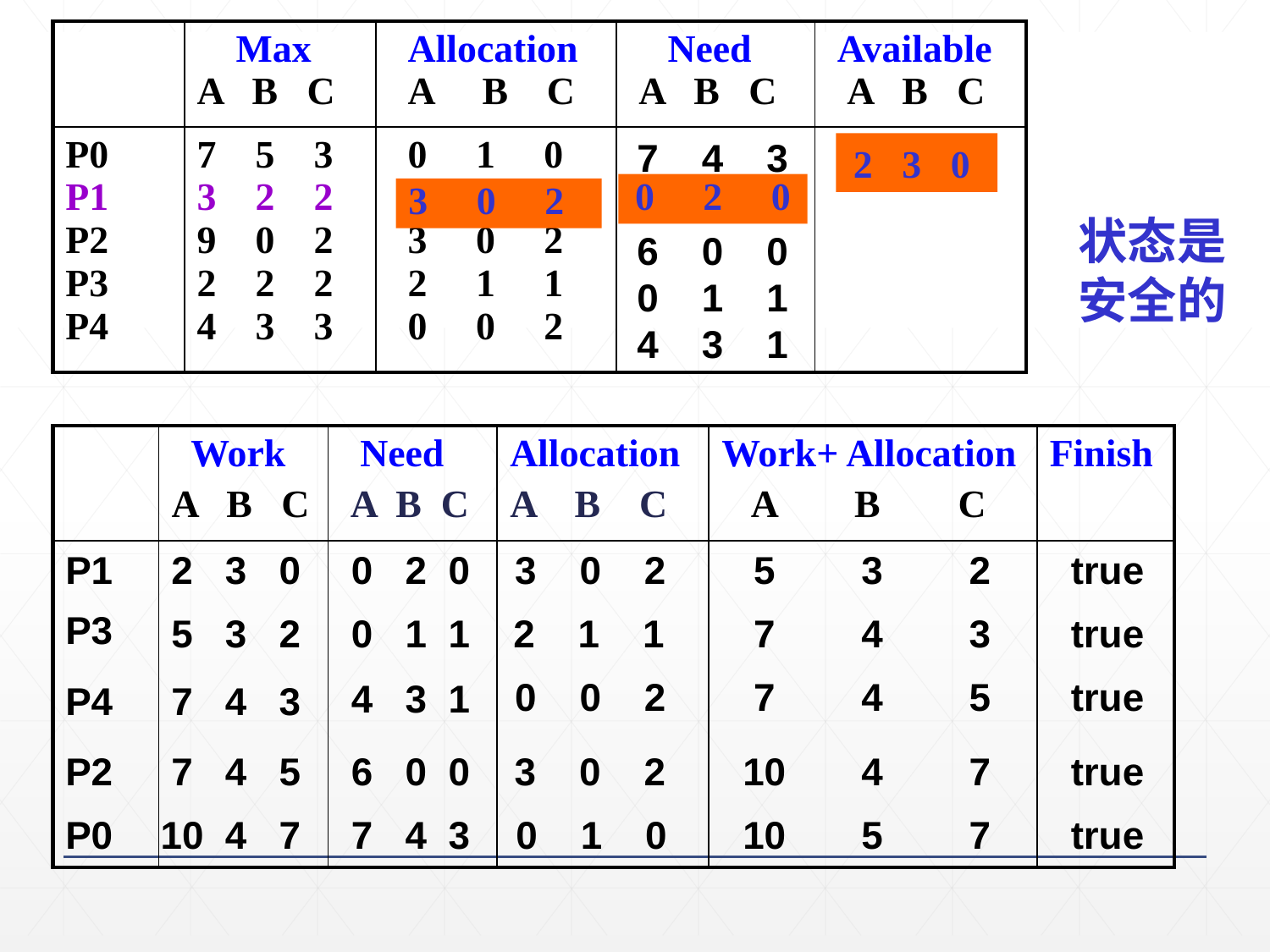

171
|  | Max A B C | Allocation A B C | Need A B C | Available A B C |
| --- | --- | --- | --- | --- |
| P0 P1 P2 P3 P4 | 7 5 3 3 2 2 9 0 2 2 2 2 4 3 3 | 0 1 0 2 0 0 3 0 2 2 1 1 0 0 2 |  |  |

7    4    3
1    2    2
6    0    0
0    1    1
4    3    1
3    3    2
2   3   0
0     2     0
3     0     2
状态是
安全的
|  | Work A B C | Need A B C | Allocation A B C | Work+ Allocation A B C | Finish |
| --- | --- | --- | --- | --- | --- |
|  |  |  |  |  |  |
P1
2   3   0
0   2  0
3    0    2
 5        3        2
true
P3
5   3   2
0   1  1
2    1    1
 7        4        3
true
0    0    2
 7        4        5
true
4   3  1
P4
7   4   3
P2
7   4   5
6   0  0
3    0    2
10       4        7
true
P0
10  4   7
7   4  3
0    1    0
10       5        7
true